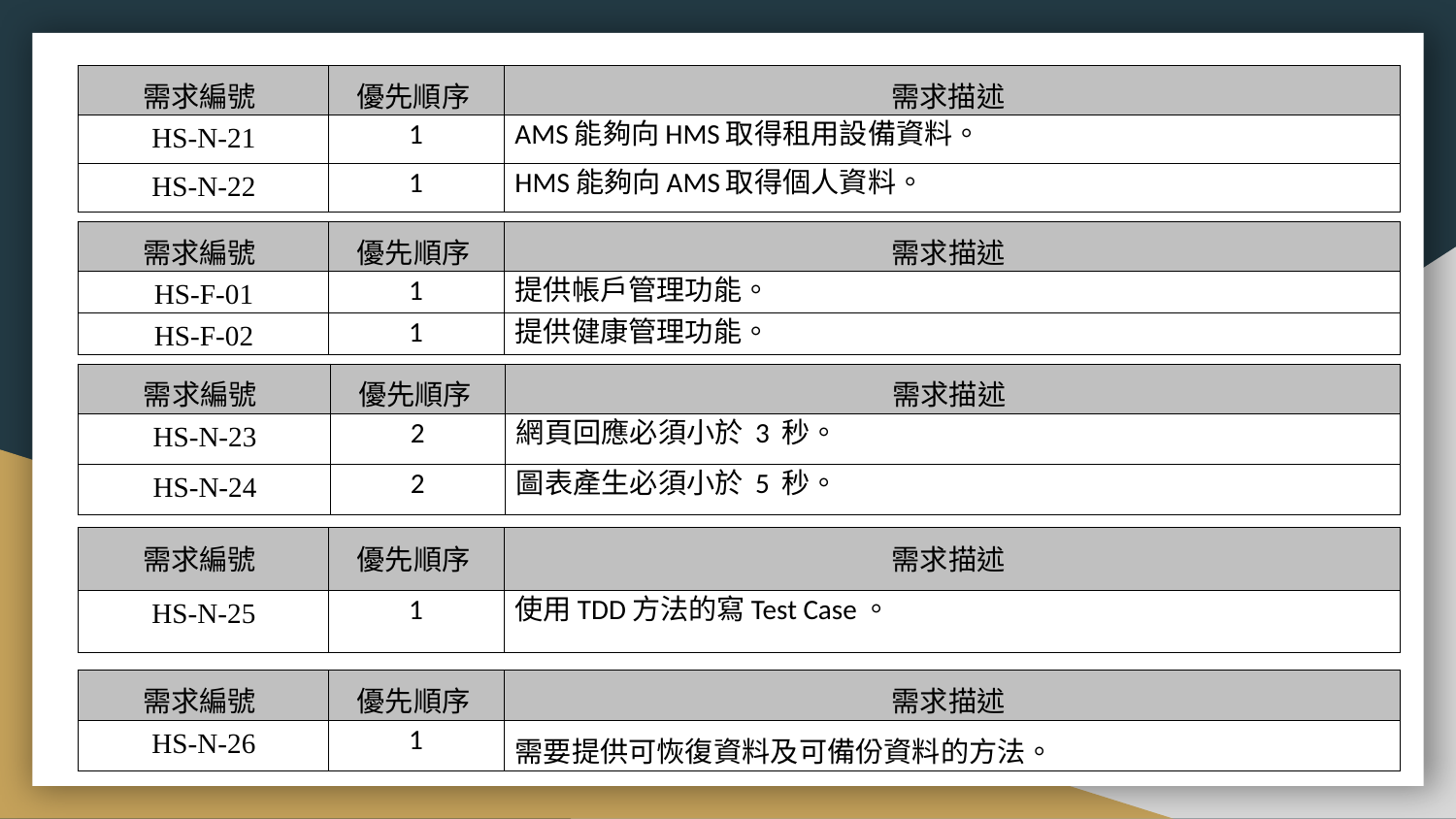

| 需求編號 | 優先順序 | 需求描述 |
| --- | --- | --- |
| HS-N-21 | 1 | AMS能夠向HMS取得租用設備資料。 |
| HS-N-22 | 1 | HMS能夠向AMS取得個人資料。 |
| 需求編號 | 優先順序 | 需求描述 |
| --- | --- | --- |
| HS-F-01 | 1 | 提供帳戶管理功能。 |
| HS-F-02 | 1 | 提供健康管理功能。 |
| 需求編號 | 優先順序 | 需求描述 |
| --- | --- | --- |
| HS-N-23 | 2 | 網頁回應必須小於 3 秒。 |
| HS-N-24 | 2 | 圖表產生必須小於 5 秒。 |
| 需求編號 | 優先順序 | 需求描述 |
| --- | --- | --- |
| HS-N-25 | 1 | 使用TDD方法的寫Test Case。 |
| 需求編號 | 優先順序 | 需求描述 |
| --- | --- | --- |
| HS-N-26 | 1 | 需要提供可恢復資料及可備份資料的方法。 |